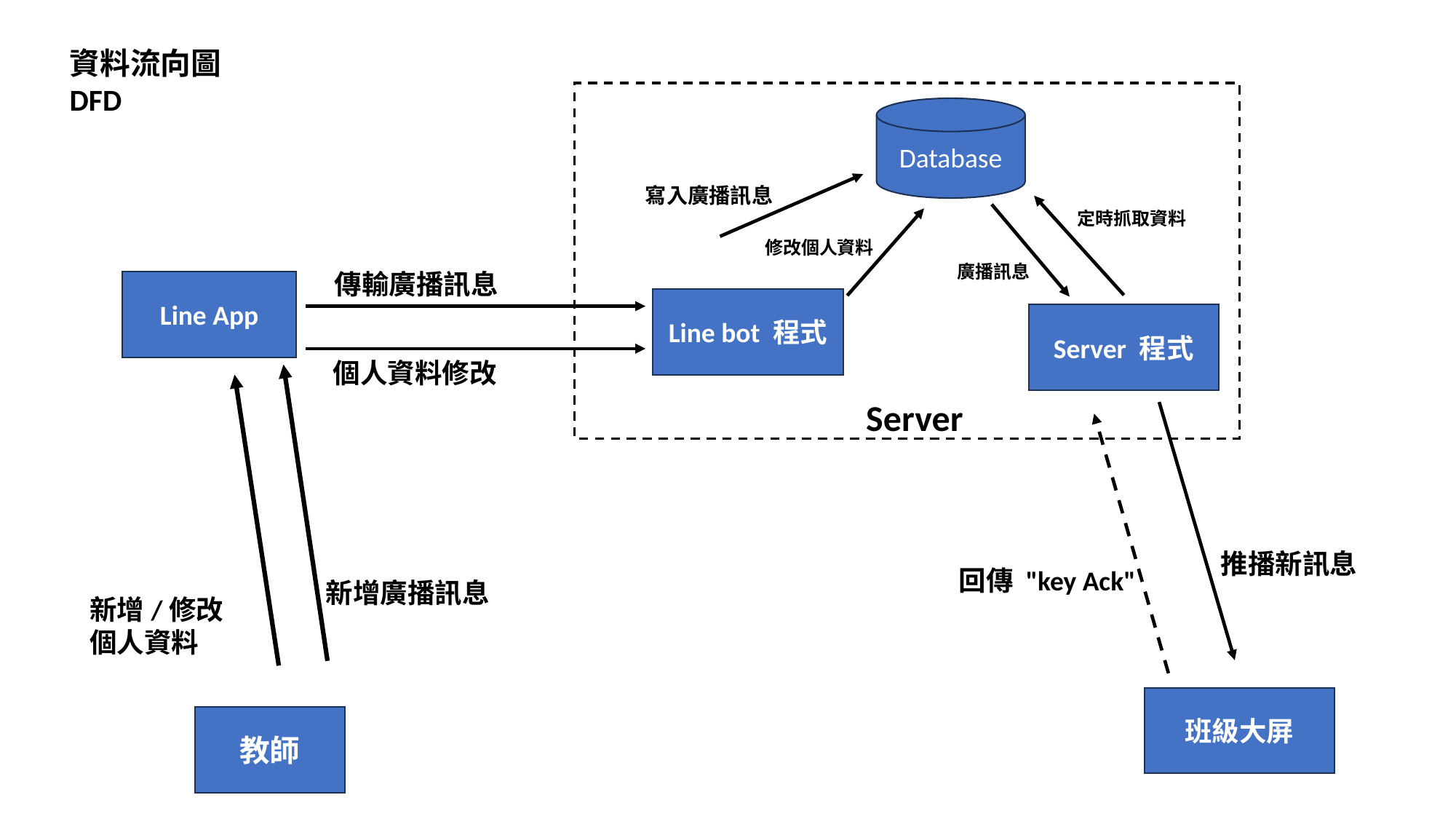

資料流向圖 DFD

Database
寫入廣播訊息
定時抓取資料
修改個人資料
廣播訊息
傳輸廣播訊息
Line App
Line bot 程式
Server 程式
個人資料修改
Server
推播新訊息
回傳 "key Ack"
新增廣播訊息
新增/修改
個人資料
班級大屏
教師